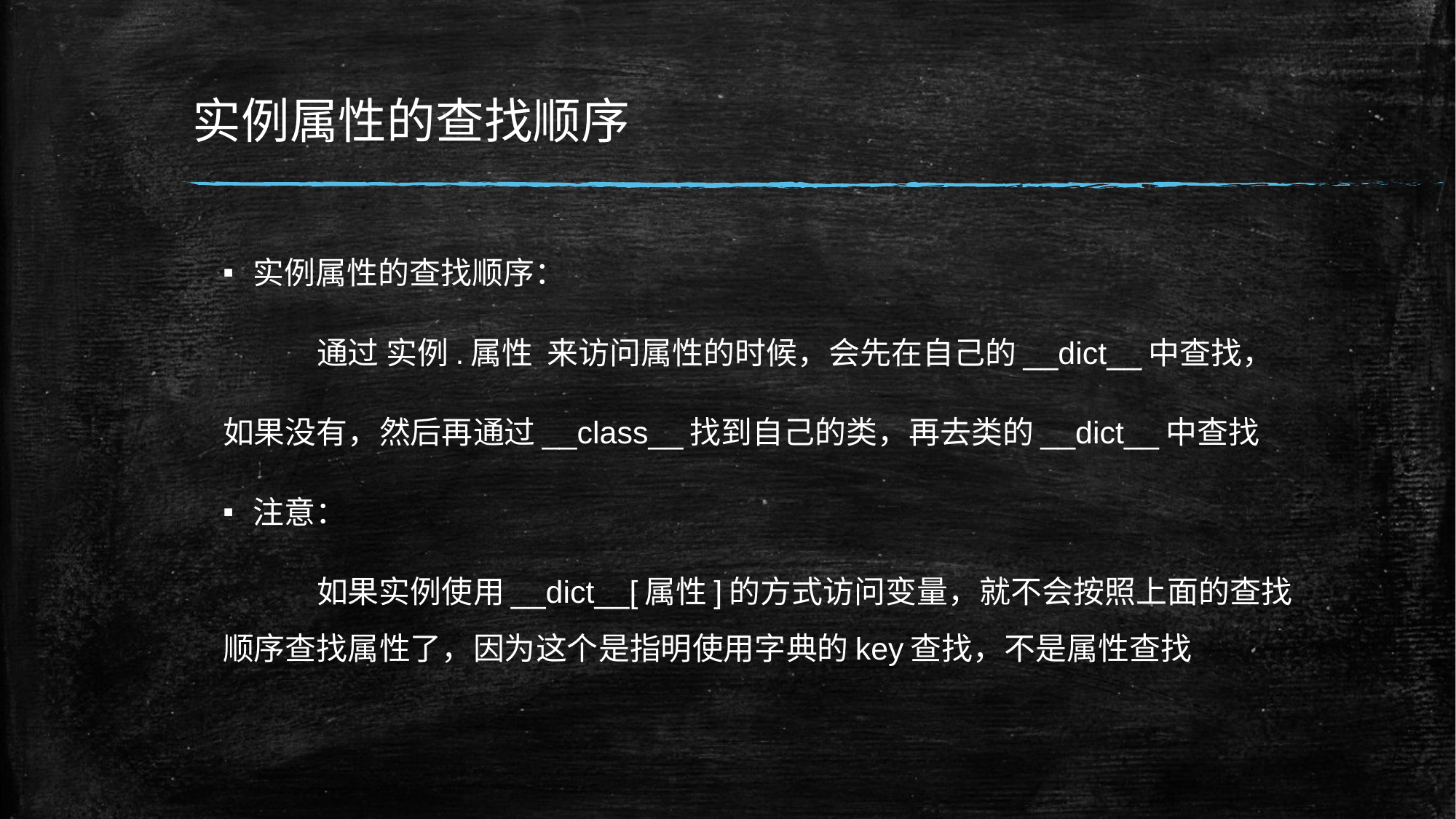

# 实例属性的查找顺序
实例属性的查找顺序：
	通过 实例.属性  来访问属性的时候，会先在自己的__dict__中查找，
如果没有，然后再通过__class__找到自己的类，再去类的__dict__中查找
注意：
	如果实例使用__dict__[属性]的方式访问变量，就不会按照上面的查找顺序查找属性了，因为这个是指明使用字典的key查找，不是属性查找